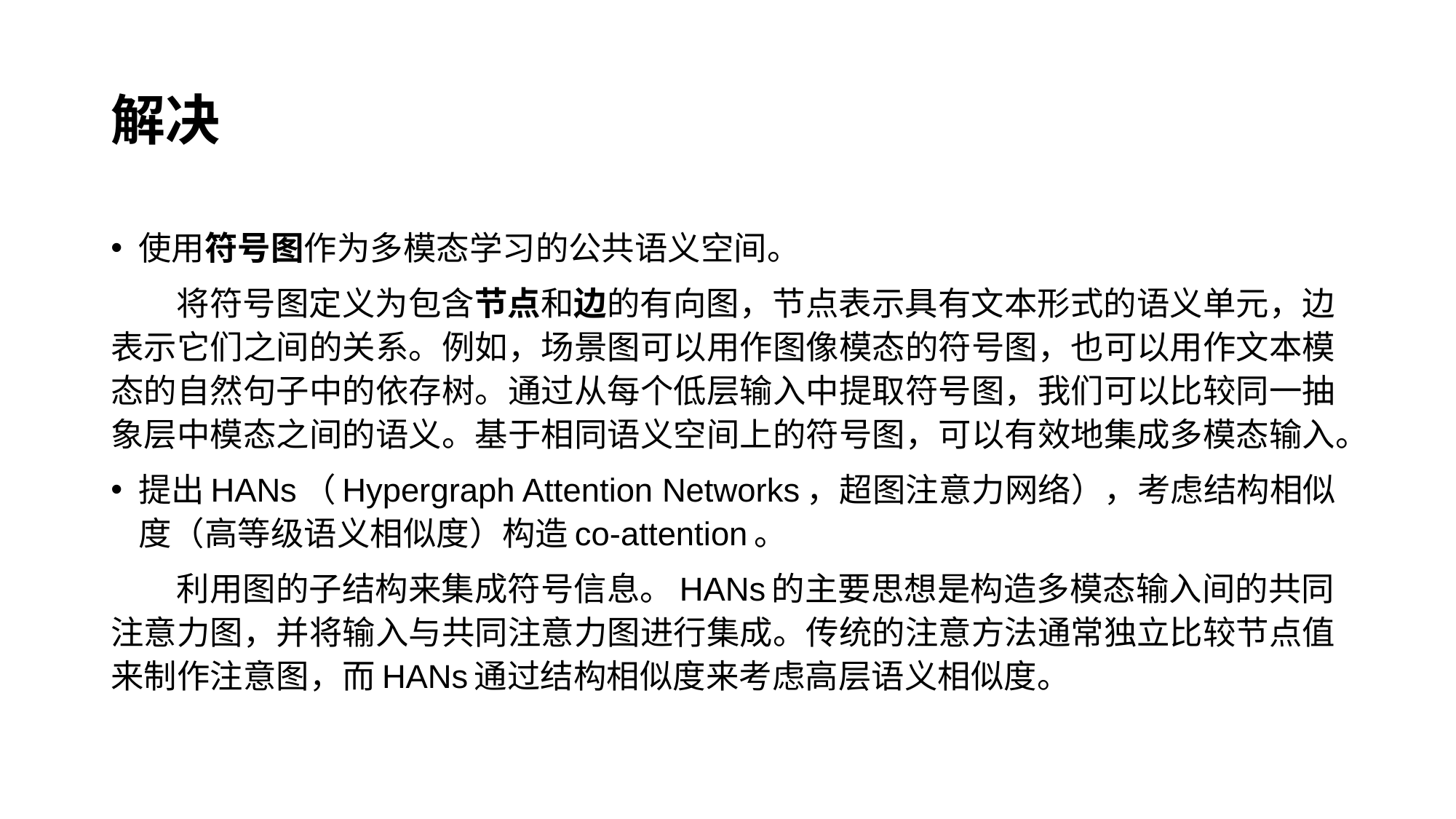

# 解决
使用符号图作为多模态学习的公共语义空间。
        将符号图定义为包含节点和边的有向图，节点表示具有文本形式的语义单元，边表示它们之间的关系。例如，场景图可以用作图像模态的符号图，也可以用作文本模态的自然句子中的依存树。通过从每个低层输入中提取符号图，我们可以比较同一抽象层中模态之间的语义。基于相同语义空间上的符号图，可以有效地集成多模态输入。
提出HANs（Hypergraph Attention Networks，超图注意力网络），考虑结构相似度（高等级语义相似度）构造co-attention。
        利用图的子结构来集成符号信息。HANs的主要思想是构造多模态输入间的共同注意力图，并将输入与共同注意力图进行集成。传统的注意方法通常独立比较节点值来制作注意图，而HANs通过结构相似度来考虑高层语义相似度。